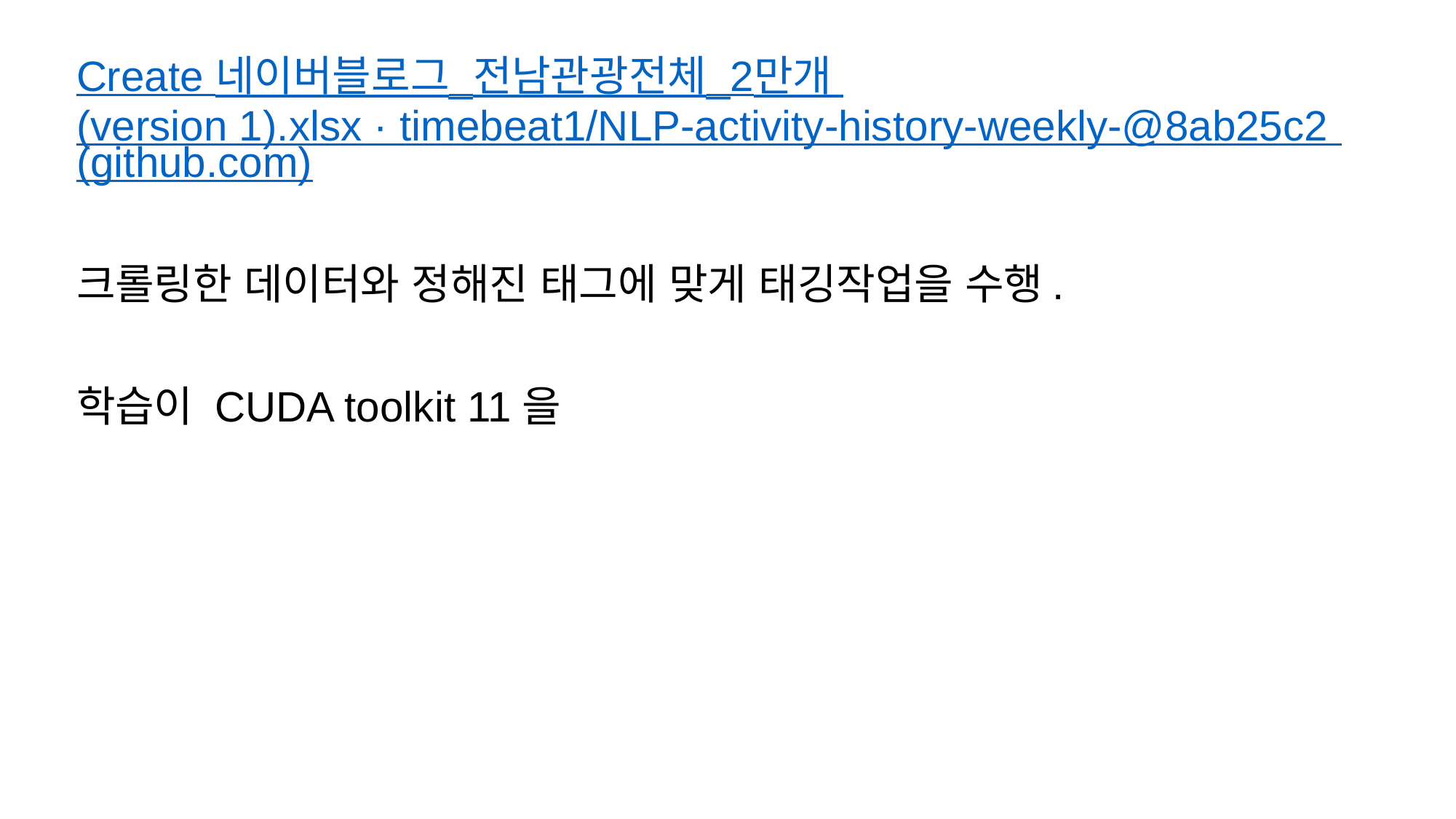

Create 네이버블로그_전남관광전체_2만개 (version 1).xlsx · timebeat1/NLP-activity-history-weekly-@8ab25c2 (github.com)

크롤링한 데이터와 정해진 태그에 맞게 태깅작업을 수행.

학습이 CUDA toolkit 11을